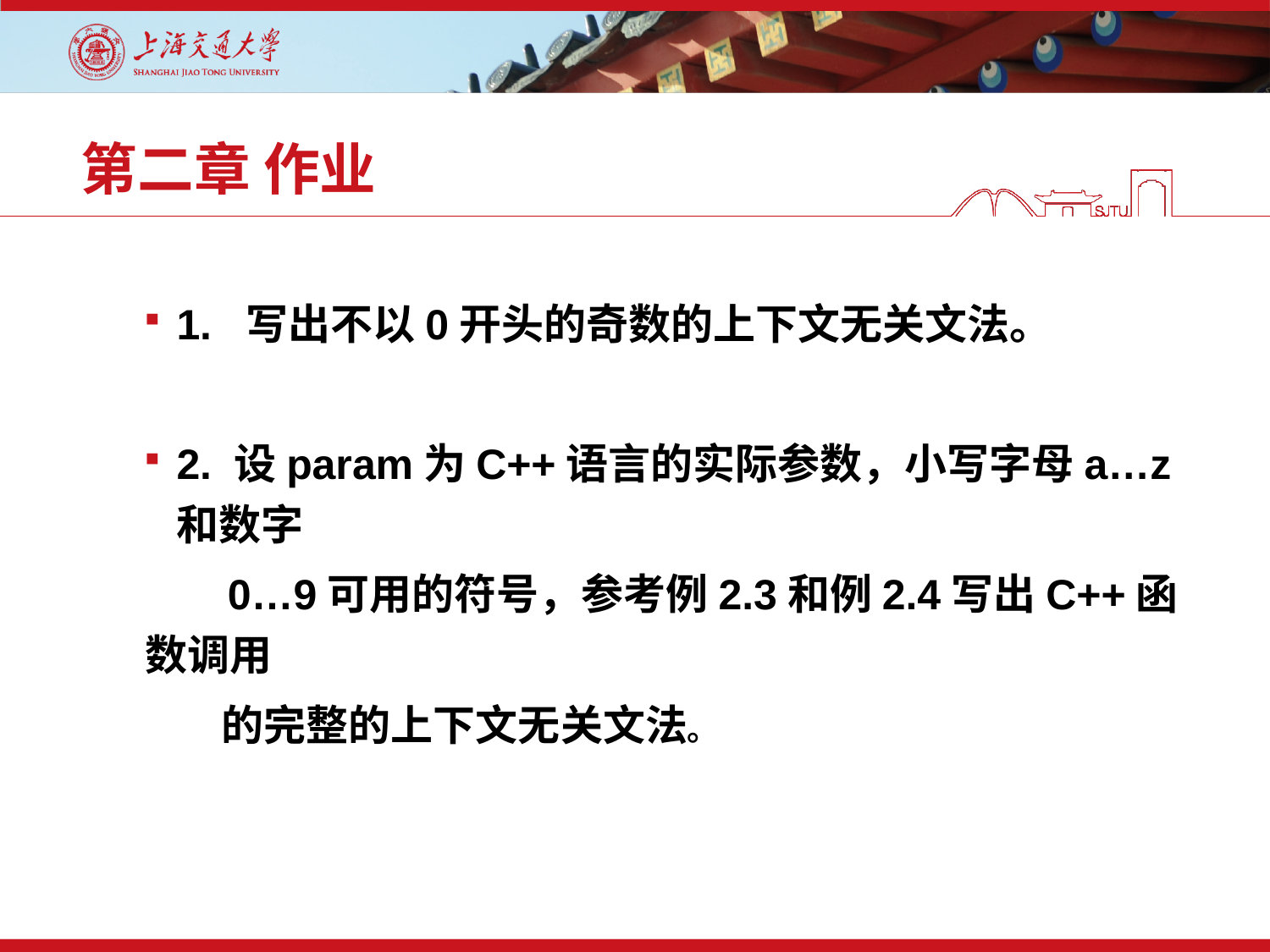

# 第二章 作业

1.  写出不以0开头的奇数的上下文无关文法。

2. 设param为C++语言的实际参数，小写字母a…z和数字
       0…9可用的符号，参考例2.3和例2.4写出C++函数调用
       的完整的上下文无关文法。